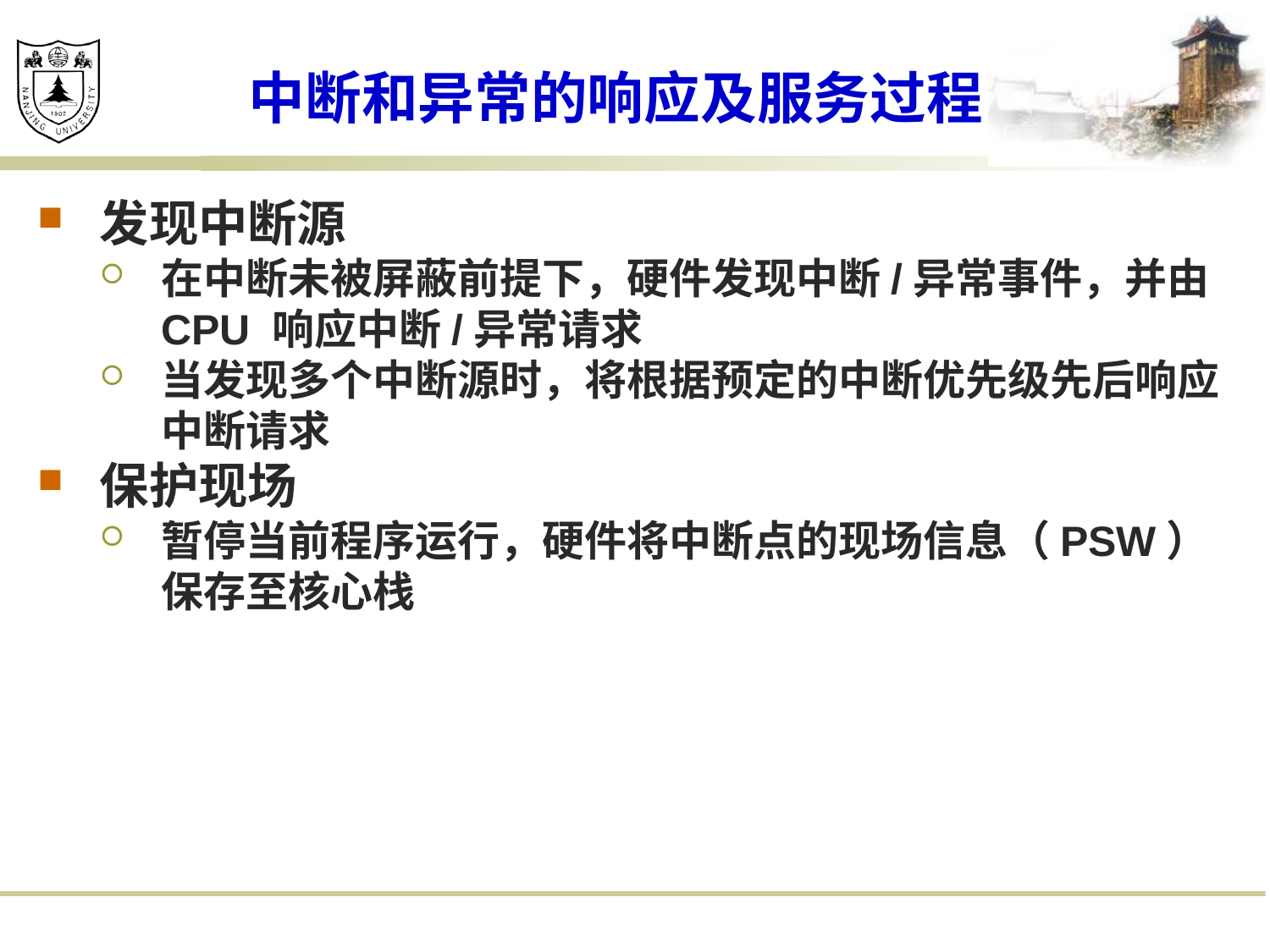

# 中断和异常的响应及服务过程
发现中断源
在中断未被屏蔽前提下，硬件发现中断/异常事件，并由 CPU 响应中断/异常请求
当发现多个中断源时，将根据预定的中断优先级先后响应中断请求
保护现场
暂停当前程序运行，硬件将中断点的现场信息（PSW）保存至核心栈
22